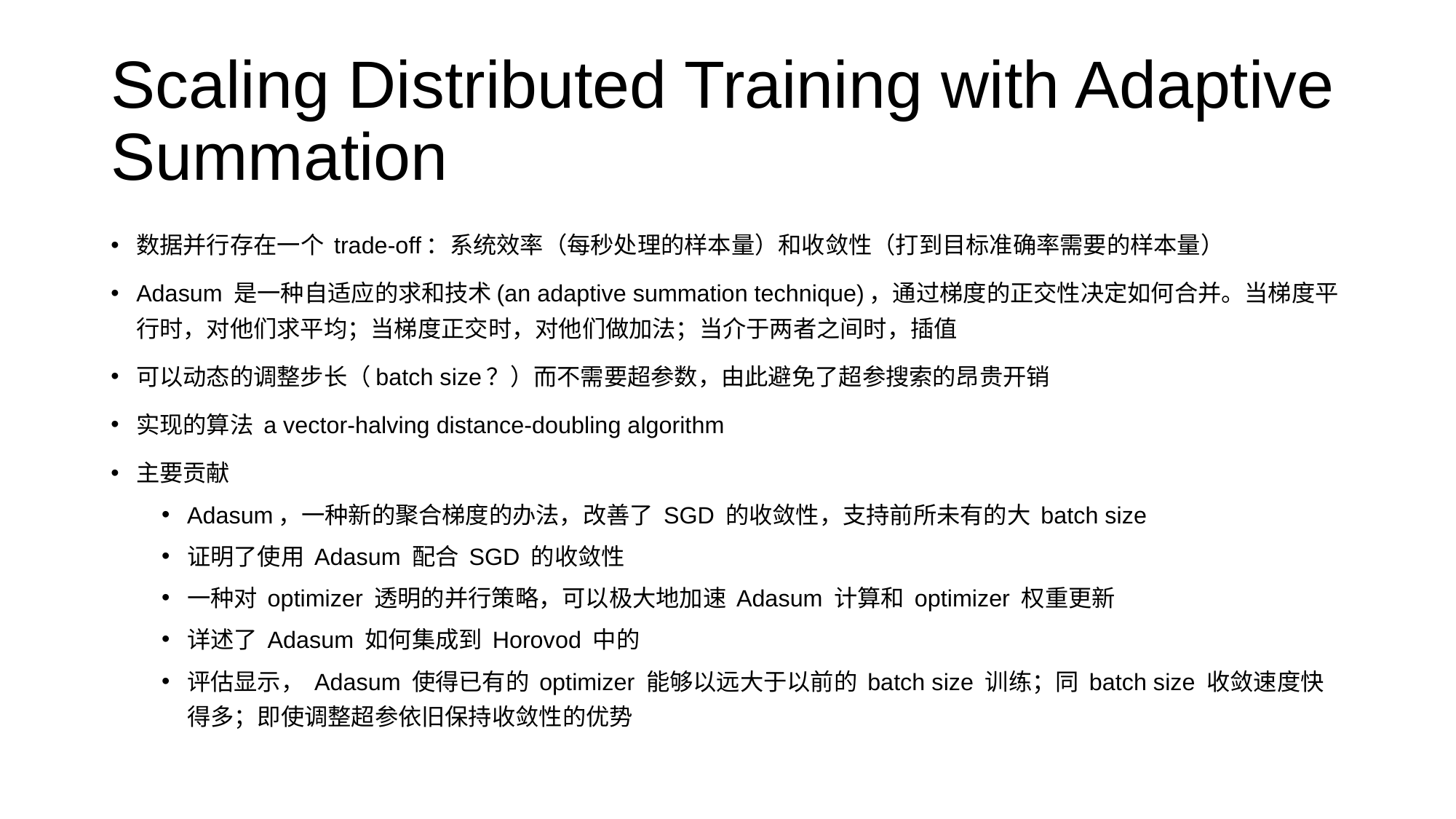

# Scaling Distributed Training with Adaptive Summation
数据并行存在一个 trade-off：系统效率（每秒处理的样本量）和收敛性（打到目标准确率需要的样本量）
Adasum 是一种自适应的求和技术(an adaptive summation technique)，通过梯度的正交性决定如何合并。当梯度平行时，对他们求平均；当梯度正交时，对他们做加法；当介于两者之间时，插值
可以动态的调整步长（batch size？）而不需要超参数，由此避免了超参搜索的昂贵开销
实现的算法 a vector-halving distance-doubling algorithm
主要贡献
Adasum，一种新的聚合梯度的办法，改善了 SGD 的收敛性，支持前所未有的大 batch size
证明了使用 Adasum 配合 SGD 的收敛性
一种对 optimizer 透明的并行策略，可以极大地加速 Adasum 计算和 optimizer 权重更新
详述了 Adasum 如何集成到 Horovod 中的
评估显示， Adasum 使得已有的 optimizer 能够以远大于以前的 batch size 训练；同 batch size 收敛速度快得多；即使调整超参依旧保持收敛性的优势